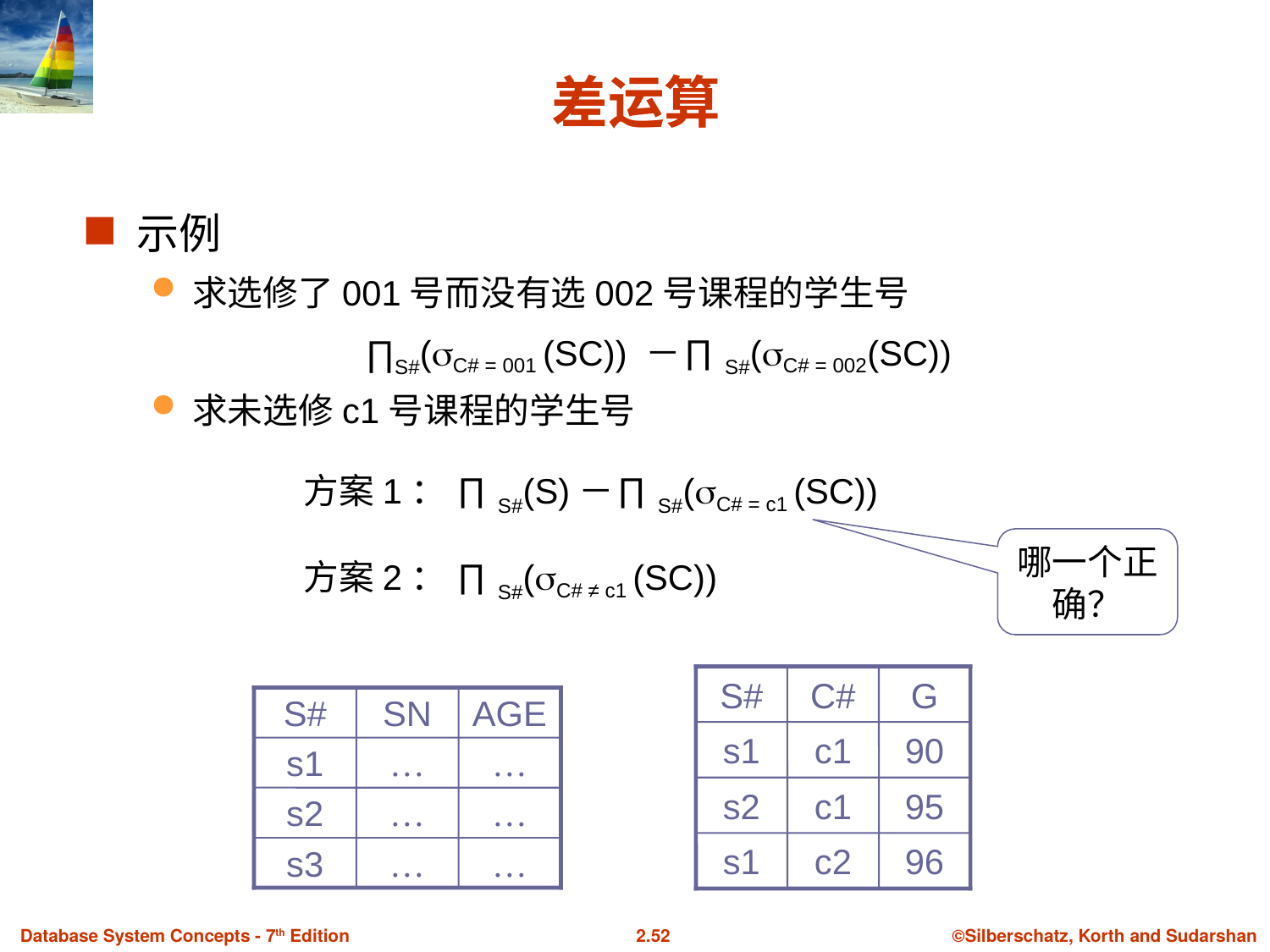

# 差运算
示例
求选修了001号而没有选002号课程的学生号
∏S#(σC# = 001 (SC)) －∏S#(σC# = 002(SC))
求未选修c1号课程的学生号
方案1： ∏S#(S)－∏S#(σC# = c1 (SC))
方案2： ∏S#(σC# ≠ c1 (SC))
哪一个正确？
S#

C#

G

s1

c1
90
s2

c1
95
s1

c2
96

S#

SN

AGE

s1

…
…
s2

…
…
s3
…
…